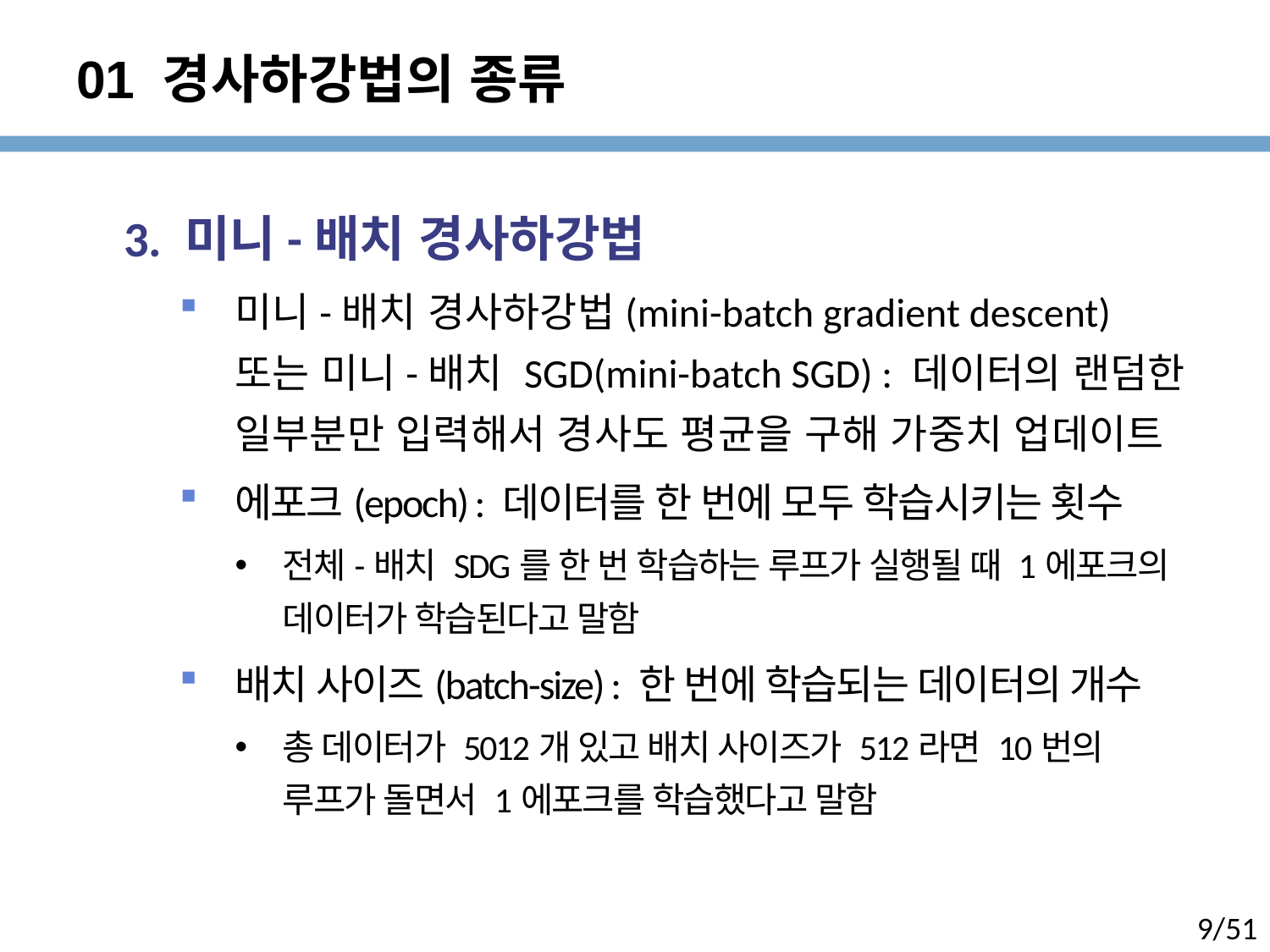

# 01 경사하강법의 종류
3. 미니-배치 경사하강법
미니-배치 경사하강법(mini-batch gradient descent) 또는 미니-배치 SGD(mini-batch SGD) : 데이터의 랜덤한 일부분만 입력해서 경사도 평균을 구해 가중치 업데이트
에포크(epoch) : 데이터를 한 번에 모두 학습시키는 횟수
전체-배치 SDG를 한 번 학습하는 루프가 실행될 때 1에포크의 데이터가 학습된다고 말함
배치 사이즈(batch-size) : 한 번에 학습되는 데이터의 개수
총 데이터가 5012개 있고 배치 사이즈가 512라면 10번의 루프가 돌면서 1에포크를 학습했다고 말함

9/51